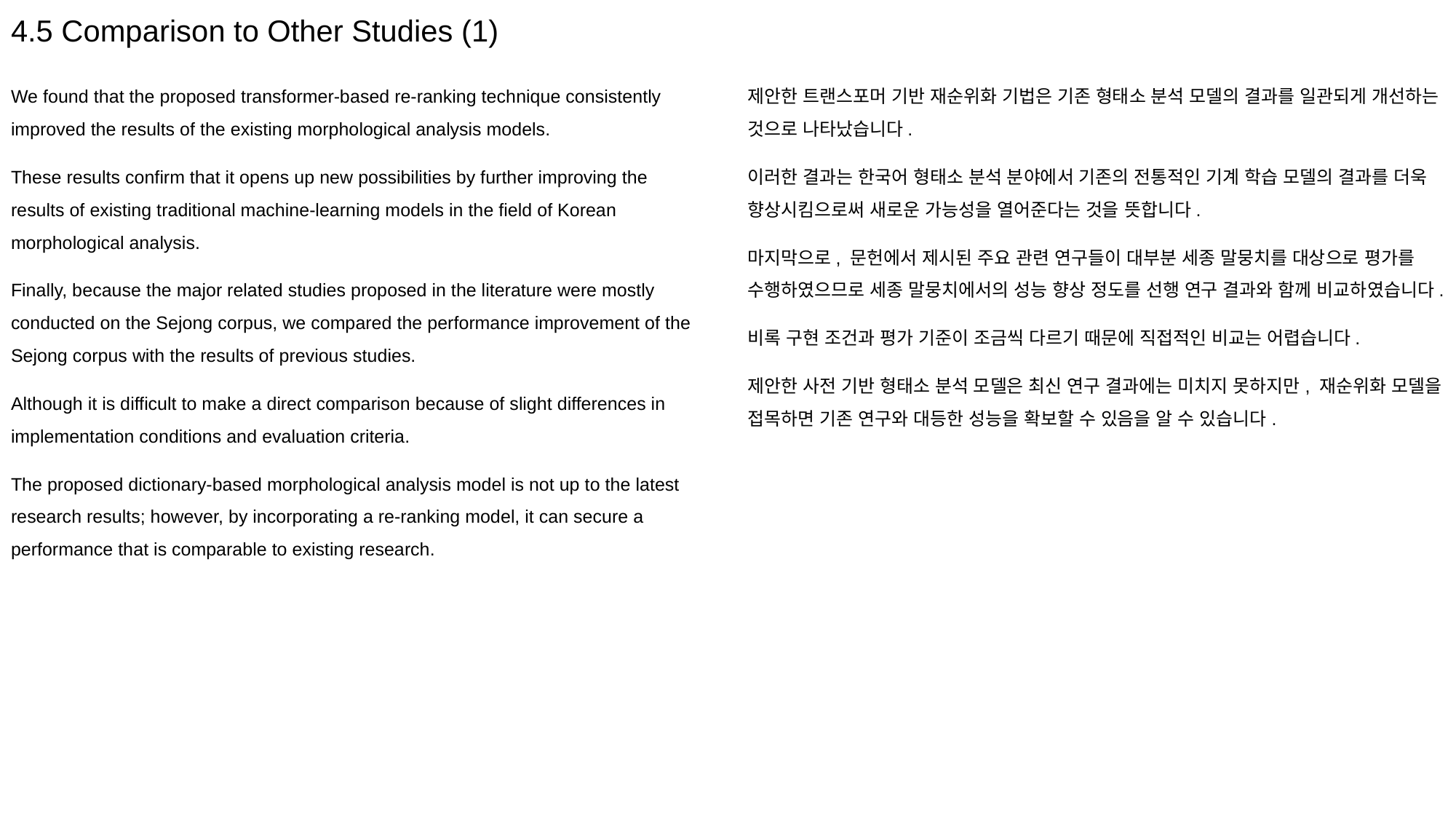

# 4.5 Comparison to Other Studies (1)
We found that the proposed transformer-based re-ranking technique consistently improved the results of the existing morphological analysis models.
These results confirm that it opens up new possibilities by further improving the results of existing traditional machine-learning models in the field of Korean morphological analysis.
Finally, because the major related studies proposed in the literature were mostly conducted on the Sejong corpus, we compared the performance improvement of the Sejong corpus with the results of previous studies.
Although it is difficult to make a direct comparison because of slight differences in implementation conditions and evaluation criteria.
The proposed dictionary-based morphological analysis model is not up to the latest research results; however, by incorporating a re-ranking model, it can secure a performance that is comparable to existing research.
제안한 트랜스포머 기반 재순위화 기법은 기존 형태소 분석 모델의 결과를 일관되게 개선하는 것으로 나타났습니다.
이러한 결과는 한국어 형태소 분석 분야에서 기존의 전통적인 기계 학습 모델의 결과를 더욱 향상시킴으로써 새로운 가능성을 열어준다는 것을 뜻합니다.
마지막으로, 문헌에서 제시된 주요 관련 연구들이 대부분 세종 말뭉치를 대상으로 평가를 수행하였으므로 세종 말뭉치에서의 성능 향상 정도를 선행 연구 결과와 함께 비교하였습니다.
비록 구현 조건과 평가 기준이 조금씩 다르기 때문에 직접적인 비교는 어렵습니다.
제안한 사전 기반 형태소 분석 모델은 최신 연구 결과에는 미치지 못하지만, 재순위화 모델을 접목하면 기존 연구와 대등한 성능을 확보할 수 있음을 알 수 있습니다.